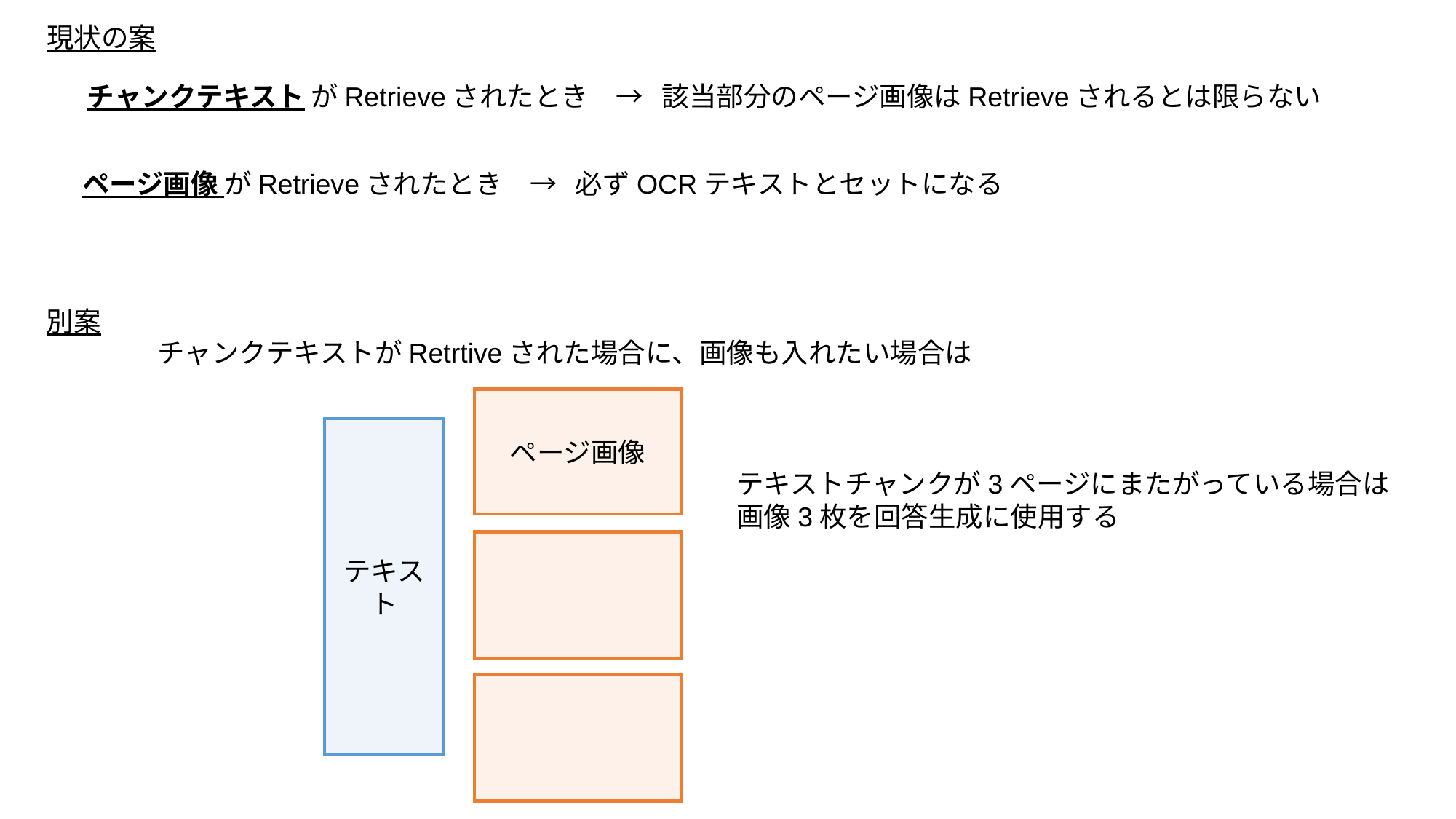

現状の案
チャンクテキスト がRetrieveされたとき　→   該当部分のページ画像はRetrieveされるとは限らない
ページ画像 がRetrieveされたとき　→   必ずOCRテキストとセットになる
別案
チャンクテキストがRetrtiveされた場合に、画像も入れたい場合は
ページ画像
テキスト
テキストチャンクが3ページにまたがっている場合は
画像3枚を回答生成に使用する